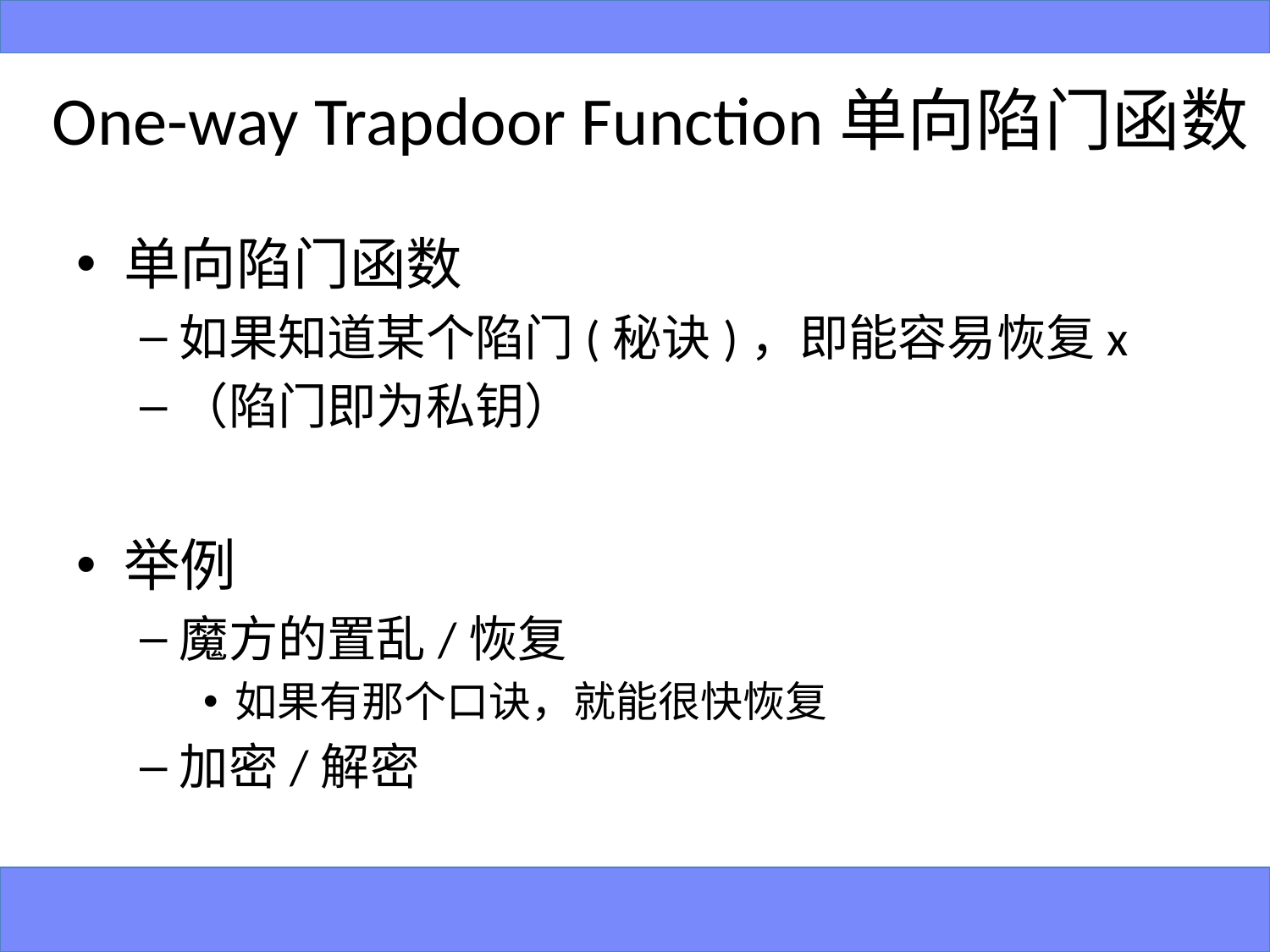

# One-way Trapdoor Function单向陷门函数
单向陷门函数
如果知道某个陷门(秘诀)，即能容易恢复x
（陷门即为私钥）

举例
魔方的置乱/恢复
如果有那个口诀，就能很快恢复
加密/解密